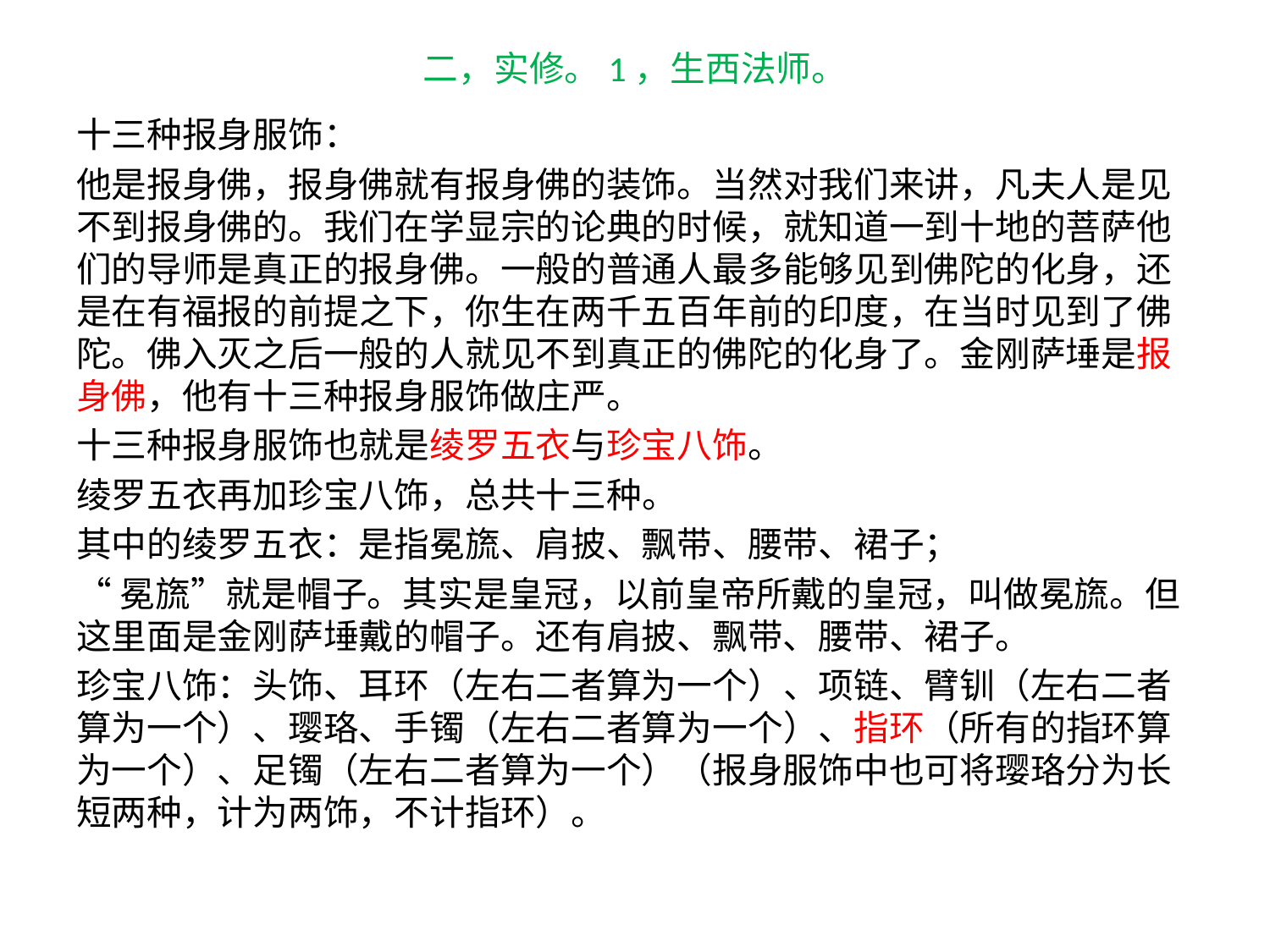

# 二，实修。1，生西法师。
十三种报身服饰：
他是报身佛，报身佛就有报身佛的装饰。当然对我们来讲，凡夫人是见不到报身佛的。我们在学显宗的论典的时候，就知道一到十地的菩萨他们的导师是真正的报身佛。一般的普通人最多能够见到佛陀的化身，还是在有福报的前提之下，你生在两千五百年前的印度，在当时见到了佛陀。佛入灭之后一般的人就见不到真正的佛陀的化身了。金刚萨埵是报身佛，他有十三种报身服饰做庄严。
十三种报身服饰也就是绫罗五衣与珍宝八饰。
绫罗五衣再加珍宝八饰，总共十三种。
其中的绫罗五衣：是指冕旒、肩披、飘带、腰带、裙子；
“冕旒”就是帽子。其实是皇冠，以前皇帝所戴的皇冠，叫做冕旒。但这里面是金刚萨埵戴的帽子。还有肩披、飘带、腰带、裙子。
珍宝八饰：头饰、耳环（左右二者算为一个）、项链、臂钏（左右二者算为一个）、璎珞、手镯（左右二者算为一个）、指环（所有的指环算为一个）、足镯（左右二者算为一个）（报身服饰中也可将璎珞分为长短两种，计为两饰，不计指环）。